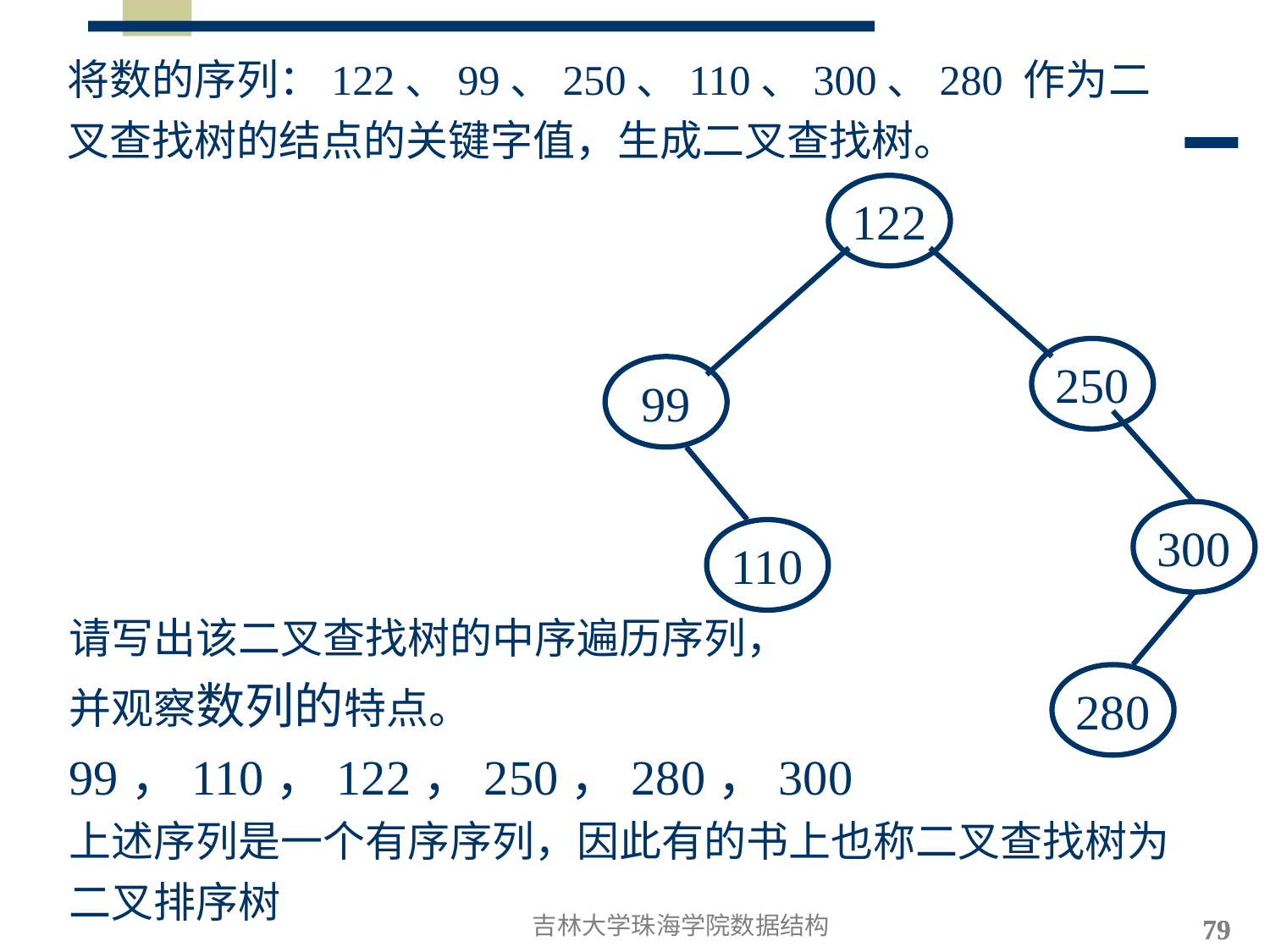

将数的序列：122、99、250、110、300、280 作为二叉查找树的结点的关键字值，生成二叉查找树。
122

250
99

300
110

请写出该二叉查找树的中序遍历序列，
并观察数列的特点。
99，110，122，250，280，300
上述序列是一个有序序列，因此有的书上也称二叉查找树为二叉排序树
280
79
吉林大学珠海学院数据结构